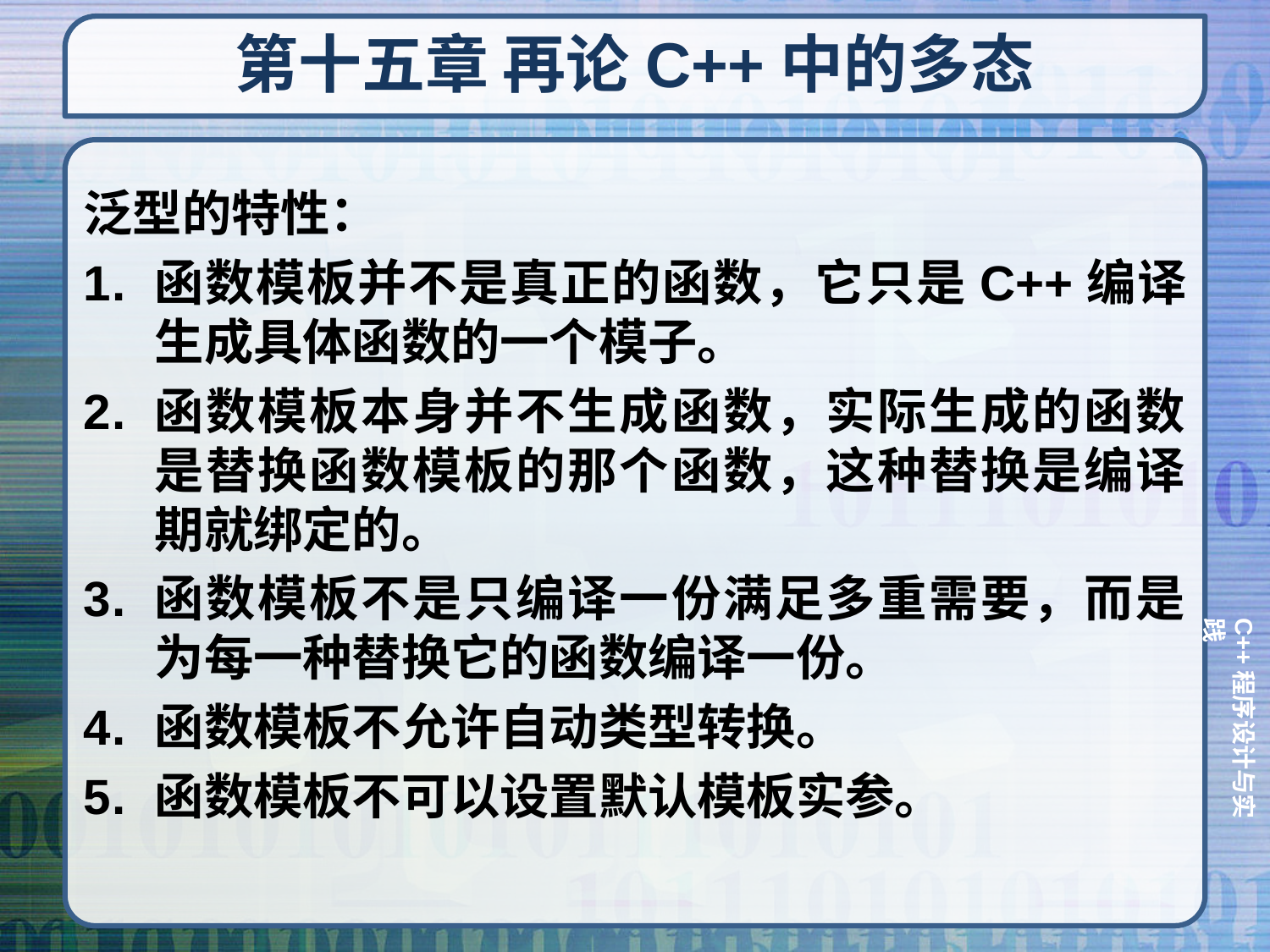

# 第十五章 再论C++中的多态
泛型的特性：
函数模板并不是真正的函数，它只是C++编译生成具体函数的一个模子。
函数模板本身并不生成函数，实际生成的函数是替换函数模板的那个函数，这种替换是编译期就绑定的。
函数模板不是只编译一份满足多重需要，而是为每一种替换它的函数编译一份。
函数模板不允许自动类型转换。
函数模板不可以设置默认模板实参。